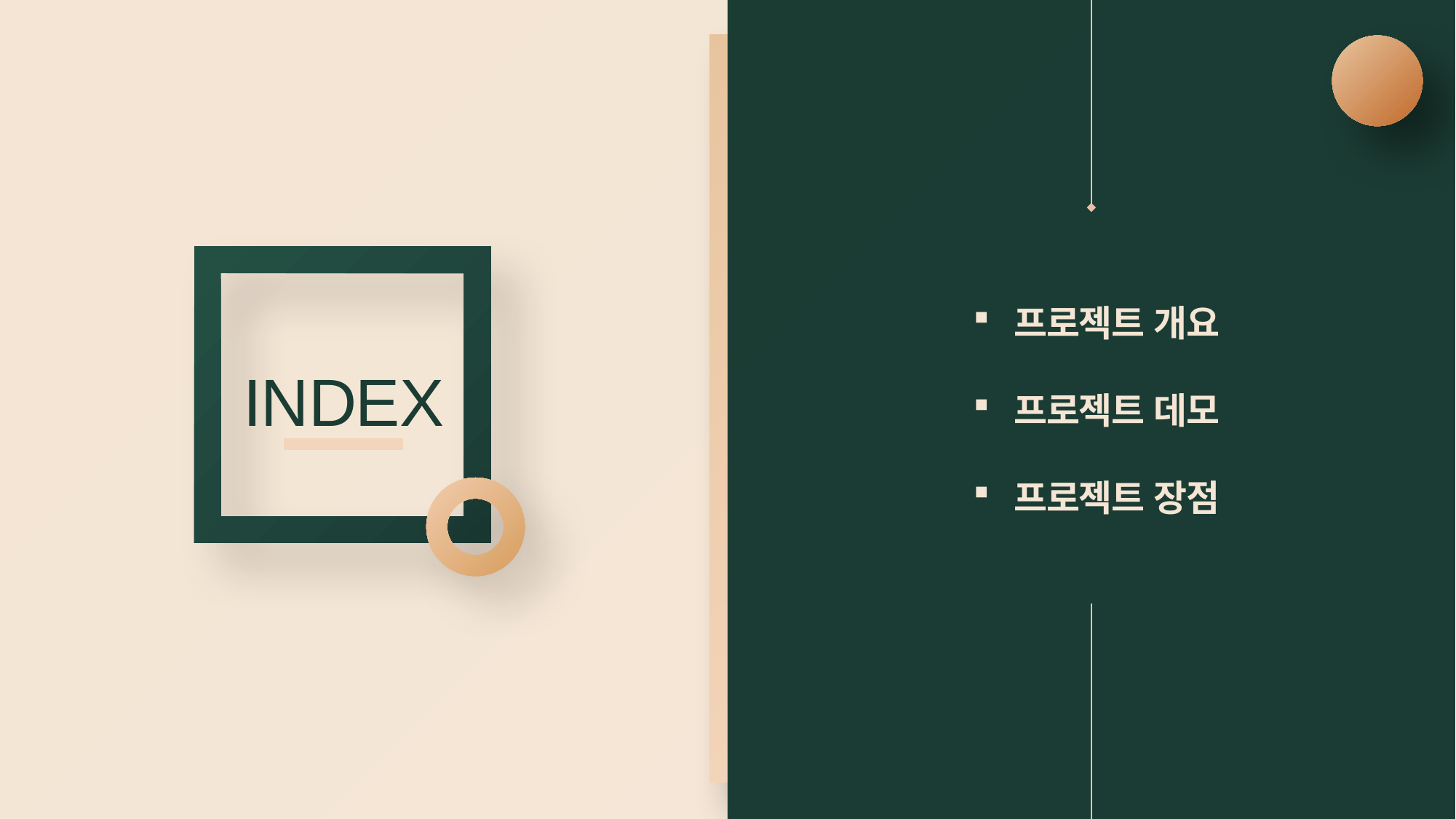

프로젝트 개요

프로젝트 데모

프로젝트 장점

INDEX